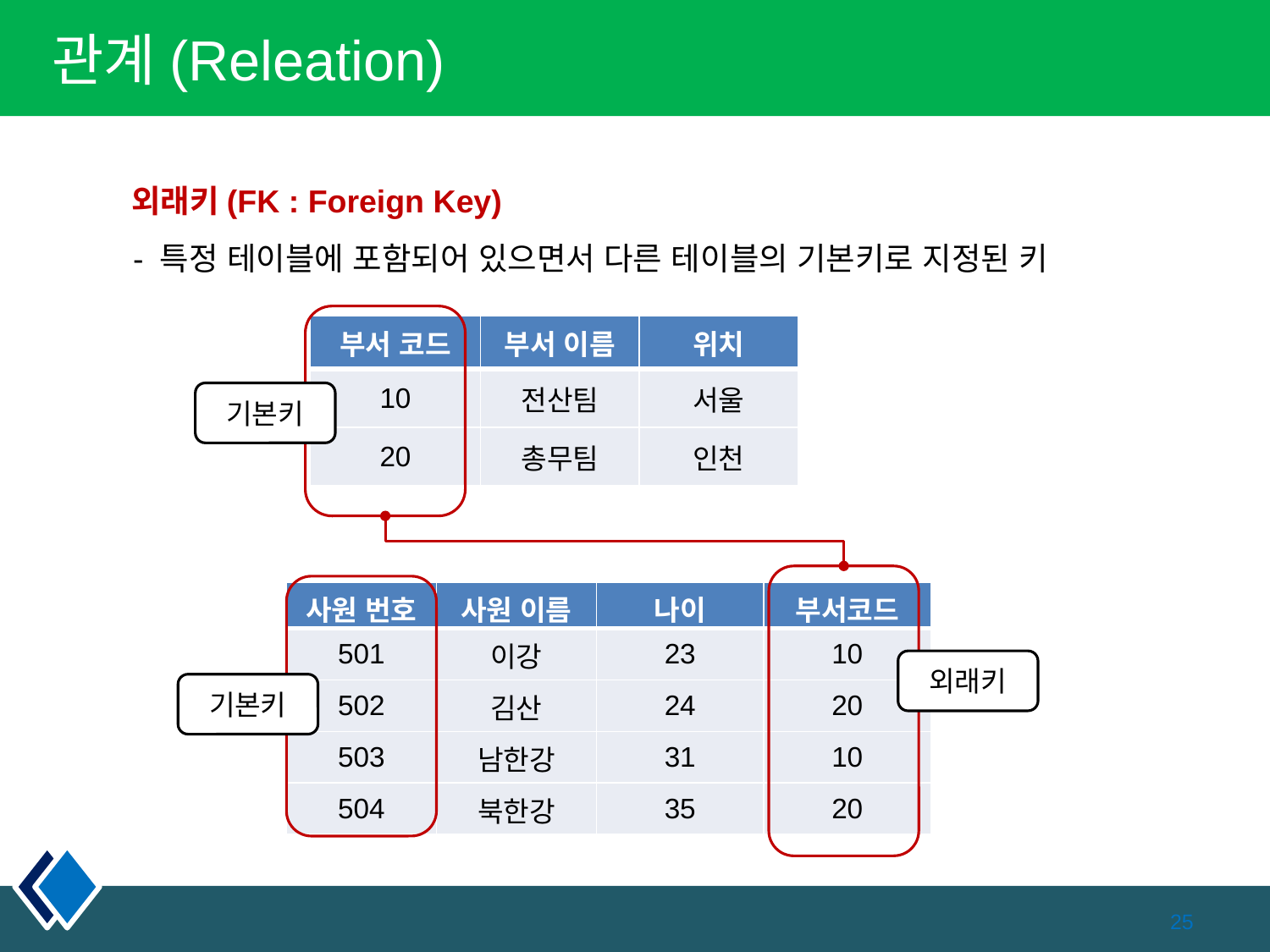

# 관계(Releation)
   외래키(FK : Foreign Key)
    - 특정 테이블에 포함되어 있으면서 다른 테이블의 기본키로 지정된 키

| 부서 코드 | 부서 이름 | 위치 |
| --- | --- | --- |
| 10 | 전산팀 | 서울 |
| 20 | 총무팀 | 인천 |
기본키

| 사원 번호 | 사원 이름 | 나이 | 부서코드 |
| --- | --- | --- | --- |
| 501 | 이강 | 23 | 10 |
| 502 | 김산 | 24 | 20 |
| 503 | 남한강 | 31 | 10 |
| 504 | 북한강 | 35 | 20 |
외래키
기본키
25